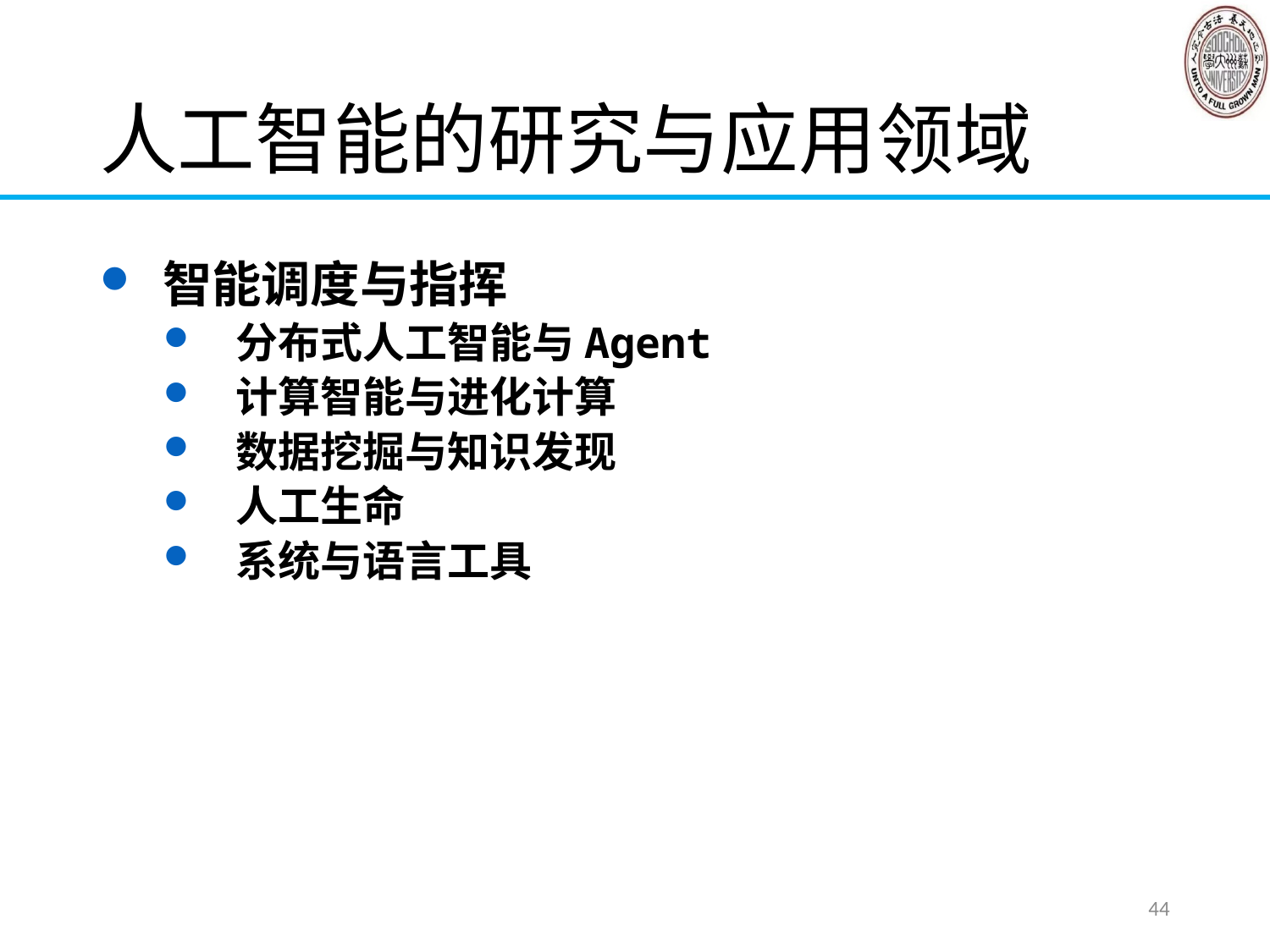

# 人工智能的研究与应用领域
 智能调度与指挥
   分布式人工智能与Agent
   计算智能与进化计算
   数据挖掘与知识发现
   人工生命
   系统与语言工具
44